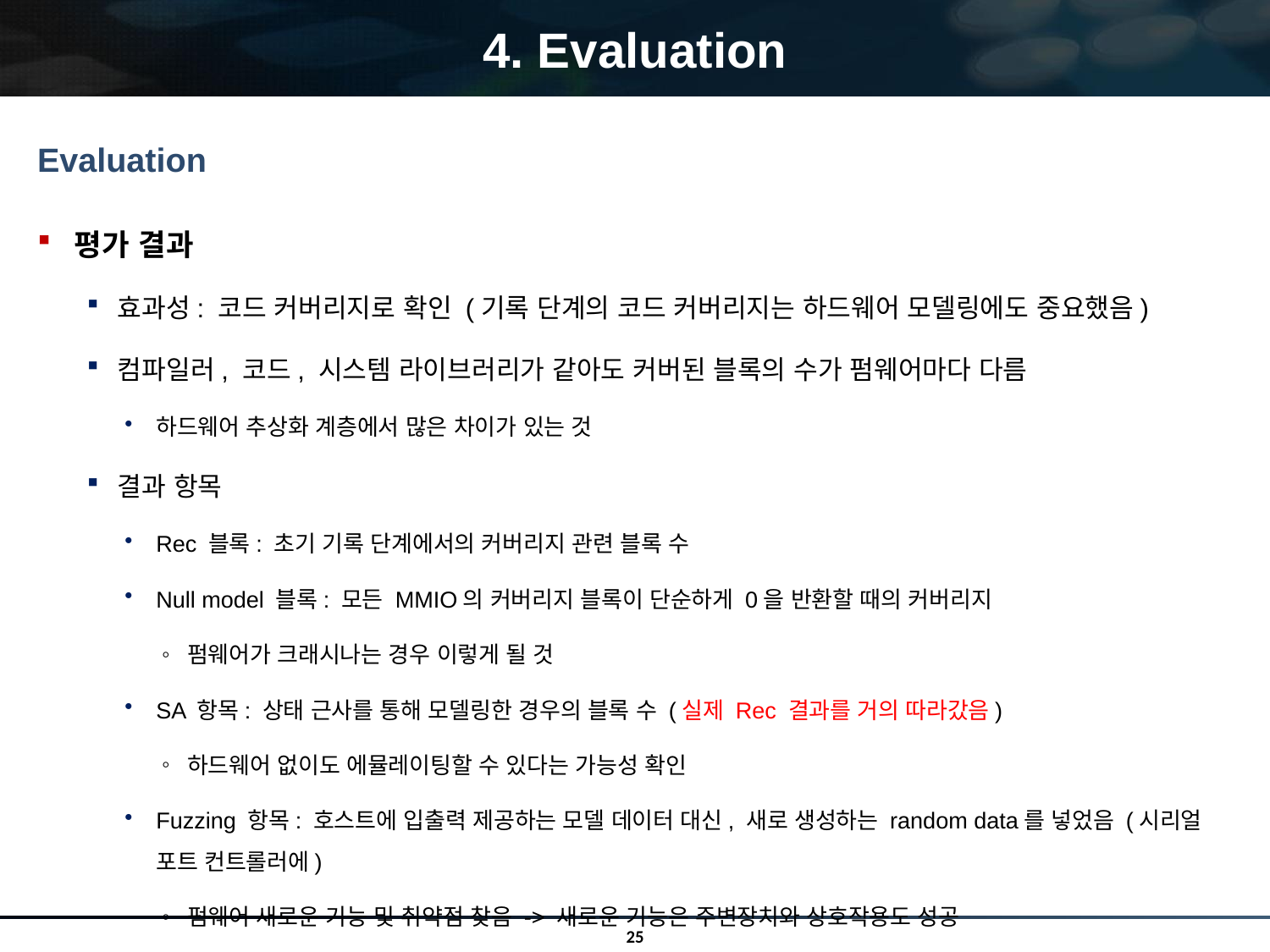

# 4. Evaluation
Evaluation
평가 결과
효과성: 코드 커버리지로 확인 (기록 단계의 코드 커버리지는 하드웨어 모델링에도 중요했음)
컴파일러, 코드, 시스템 라이브러리가 같아도 커버된 블록의 수가 펌웨어마다 다름
하드웨어 추상화 계층에서 많은 차이가 있는 것
결과 항목
Rec 블록: 초기 기록 단계에서의 커버리지 관련 블록 수
Null model 블록: 모든 MMIO의 커버리지 블록이 단순하게 0을 반환할 때의 커버리지
펌웨어가 크래시나는 경우 이렇게 될 것
SA 항목: 상태 근사를 통해 모델링한 경우의 블록 수 (실제 Rec 결과를 거의 따라갔음)
하드웨어 없이도 에뮬레이팅할 수 있다는 가능성 확인
Fuzzing 항목: 호스트에 입출력 제공하는 모델 데이터 대신, 새로 생성하는 random data를 넣었음 (시리얼 포트 컨트롤러에)
펌웨어 새로운 기능 및 취약점 찾음 -> 새로운 기능은 주변장치와 상호작용도 성공